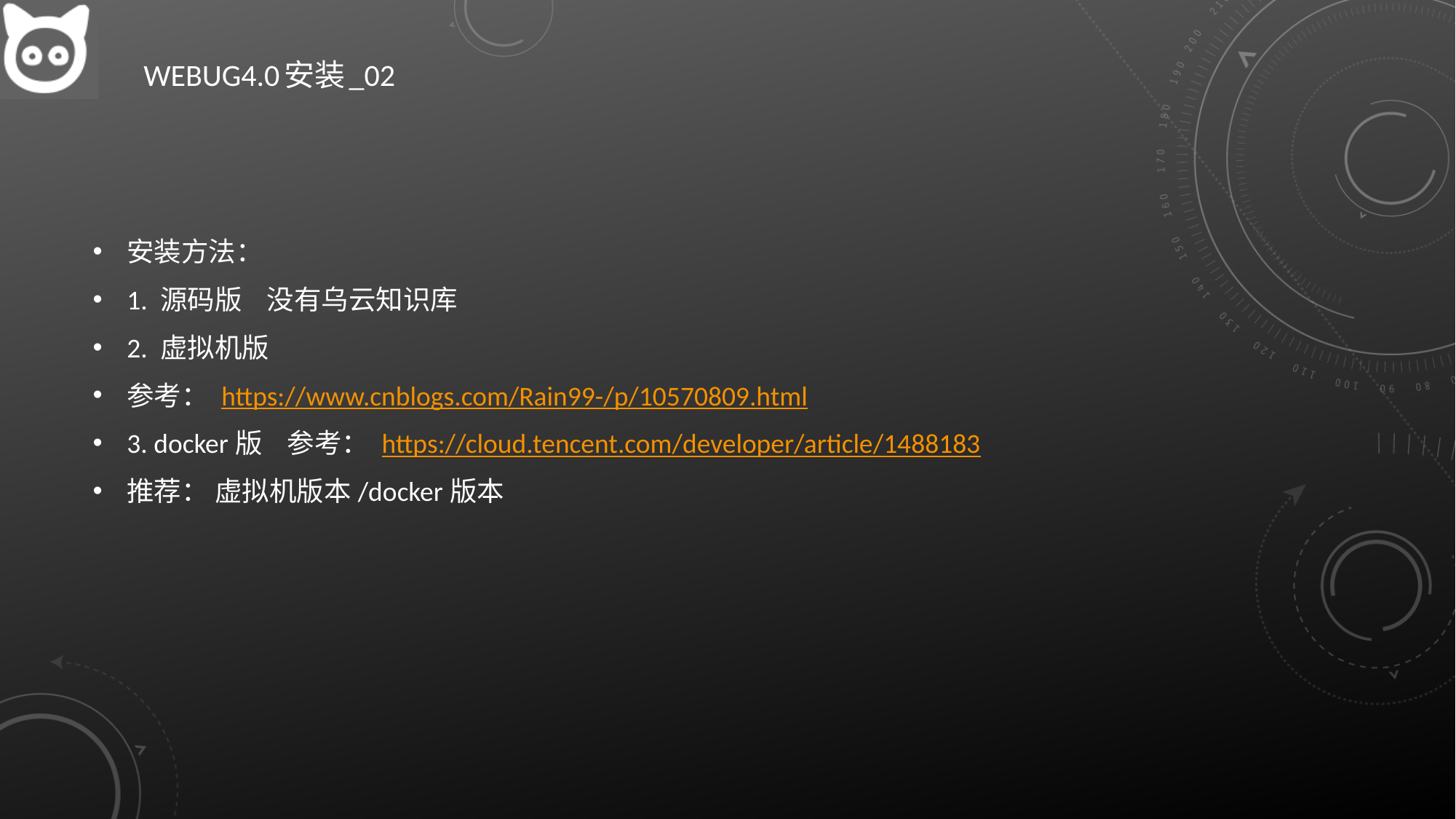

# Webug4.0安装_02
安装方法：
1. 源码版    没有乌云知识库
2. 虚拟机版
参考： https://www.cnblogs.com/Rain99-/p/10570809.html
3. docker版    参考： https://cloud.tencent.com/developer/article/1488183
推荐： 虚拟机版本/docker版本